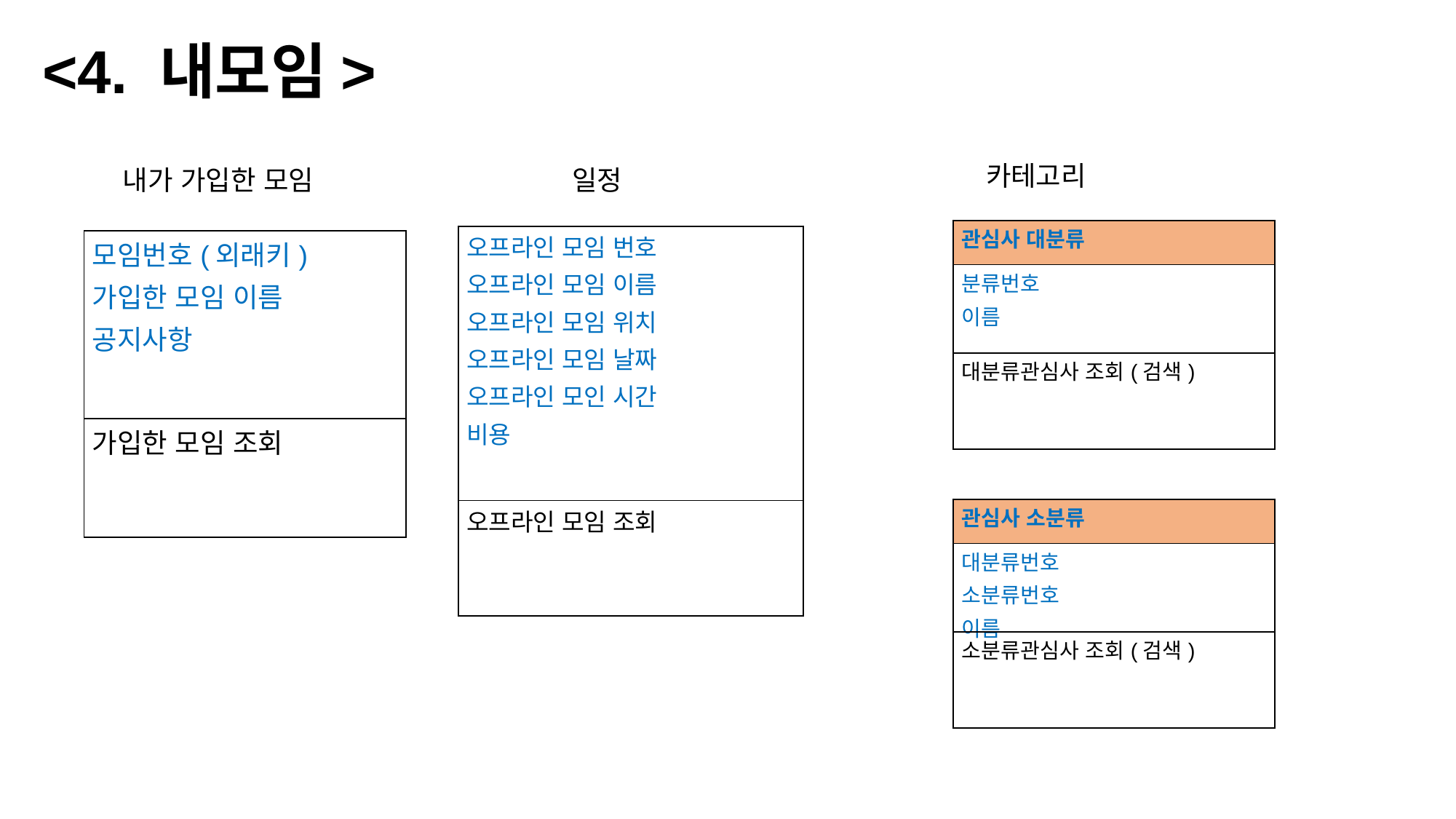

# <4. 내모임>
 카테고리
 일정
내가 가입한 모임
| 관심사 대분류 |
| --- |
| 분류번호 이름 |
| 대분류관심사 조회(검색) |
| 오프라인 모임 번호 오프라인 모임 이름 오프라인 모임 위치 오프라인 모임 날짜 오프라인 모인 시간 비용 |
| --- |
| 오프라인 모임 조회 |
| 모임번호(외래키) 가입한 모임 이름 공지사항 |
| --- |
| 가입한 모임 조회 |
| 관심사 소분류 |
| --- |
| 대분류번호 소분류번호 이름 |
| 소분류관심사 조회(검색) |